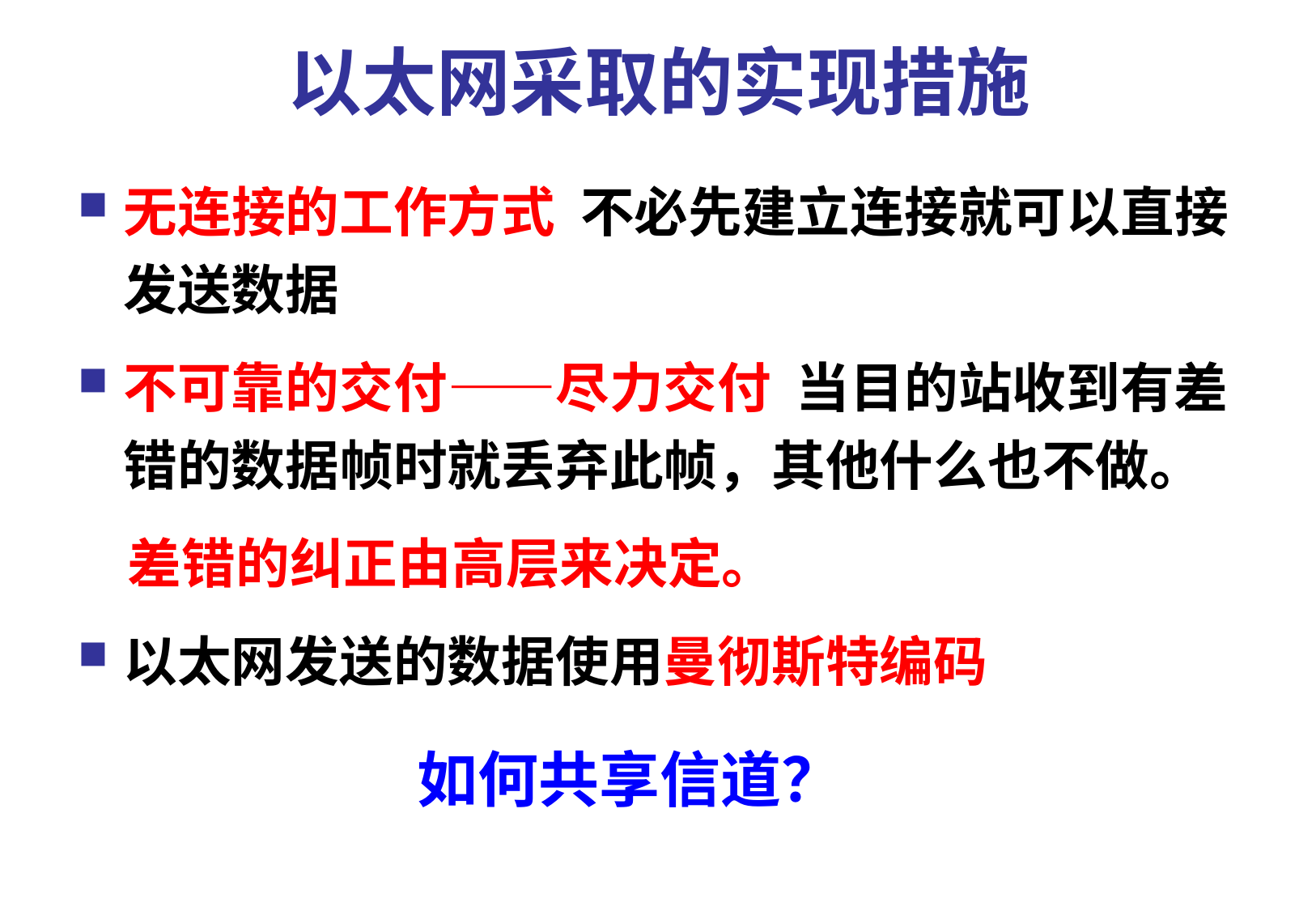

# 以太网采取的实现措施
无连接的工作方式  不必先建立连接就可以直接发送数据
不可靠的交付——尽力交付  当目的站收到有差错的数据帧时就丢弃此帧，其他什么也不做。
   差错的纠正由高层来决定。
以太网发送的数据使用曼彻斯特编码
如何共享信道？